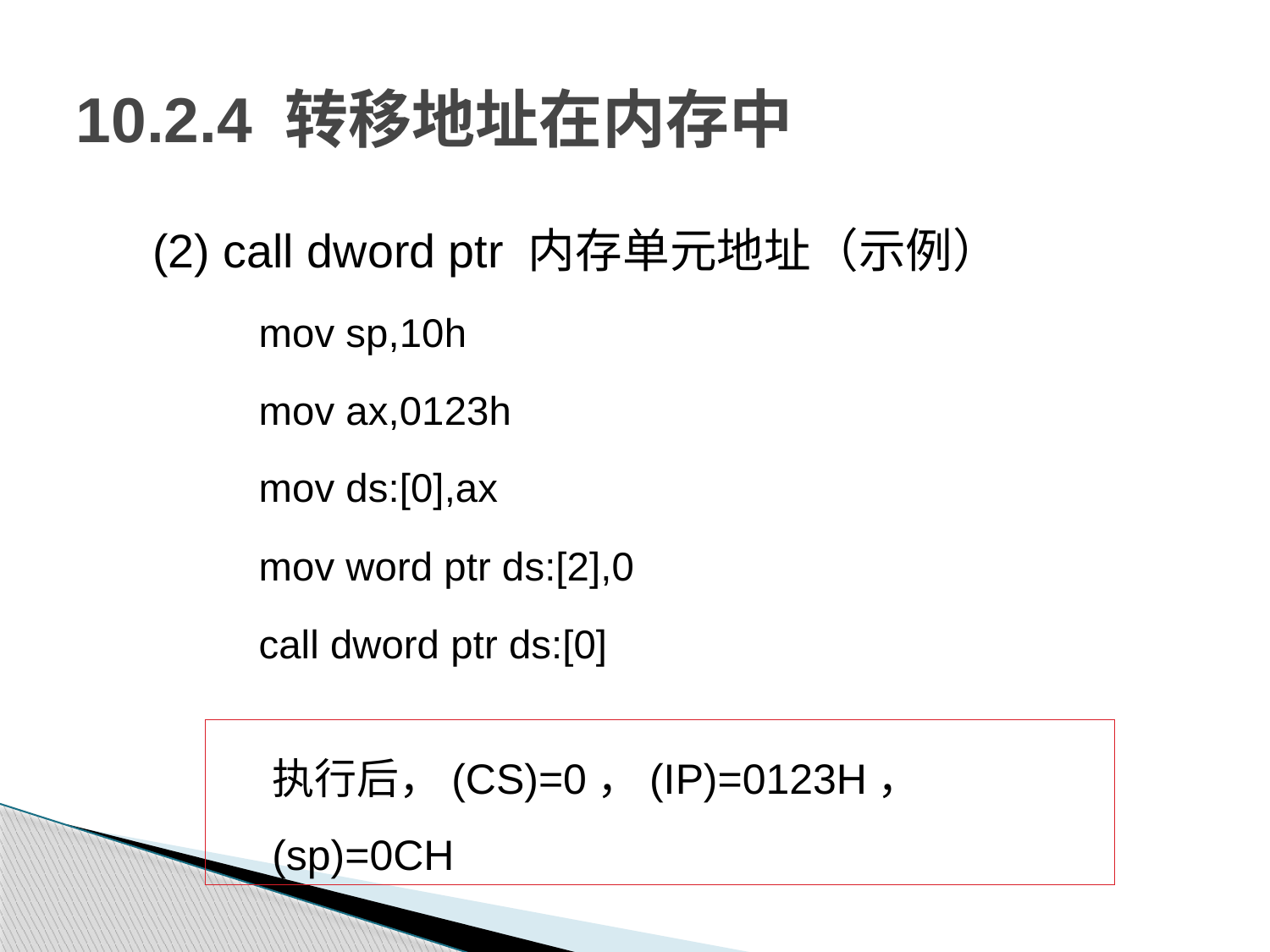

# 10.2.4 转移地址在内存中
(2) call dword ptr 内存单元地址（示例）
      mov sp,10h
      mov ax,0123h
      mov ds:[0],ax
      mov word ptr ds:[2],0
      call dword ptr ds:[0]

执行后，(CS)=0，(IP)=0123H，(sp)=0CH